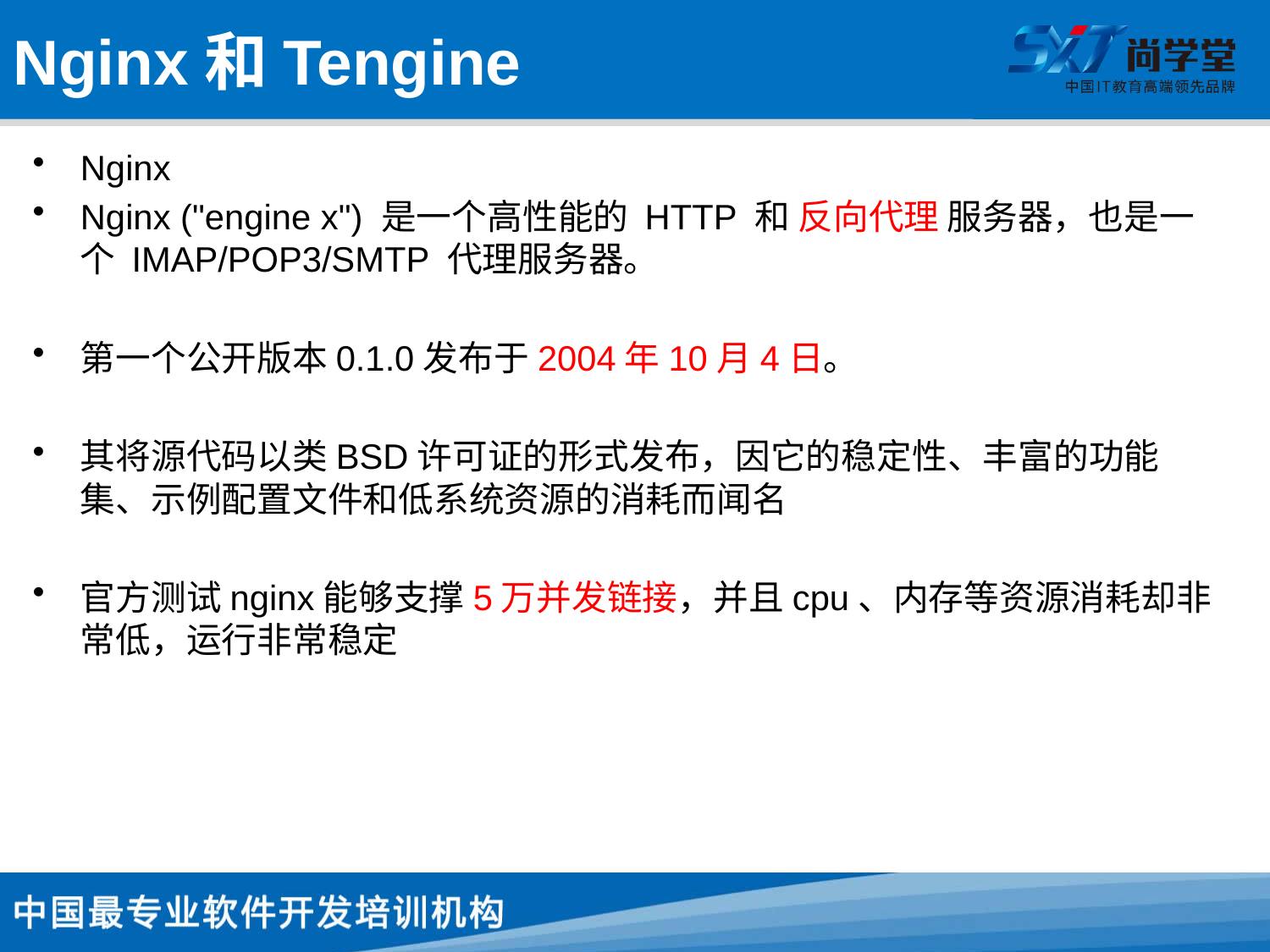

# Nginx和Tengine
Nginx
Nginx ("engine x") 是一个高性能的 HTTP 和 反向代理 服务器，也是一个 IMAP/POP3/SMTP 代理服务器。

第一个公开版本0.1.0发布于2004年10月4日。

其将源代码以类BSD许可证的形式发布，因它的稳定性、丰富的功能集、示例配置文件和低系统资源的消耗而闻名

官方测试nginx能够支撑5万并发链接，并且cpu、内存等资源消耗却非常低，运行非常稳定